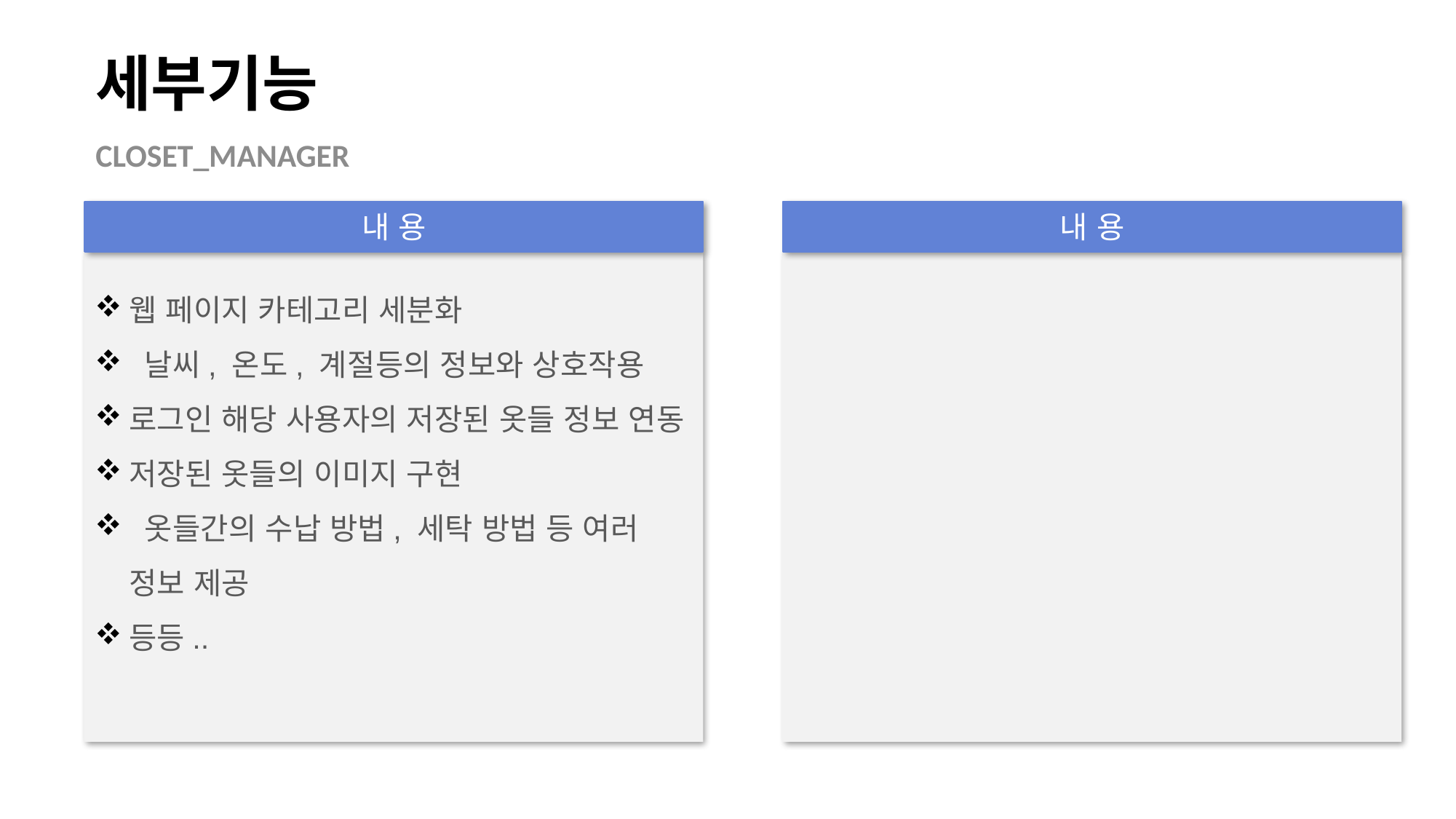

CLOSET_MANAGER
세부기능
내 용
내 용
웹 페이지 카테고리 세분화
 날씨, 온도, 계절등의 정보와 상호작용
로그인 해당 사용자의 저장된 옷들 정보 연동
저장된 옷들의 이미지 구현
 옷들간의 수납 방법, 세탁 방법 등 여러 정보 제공
등등..